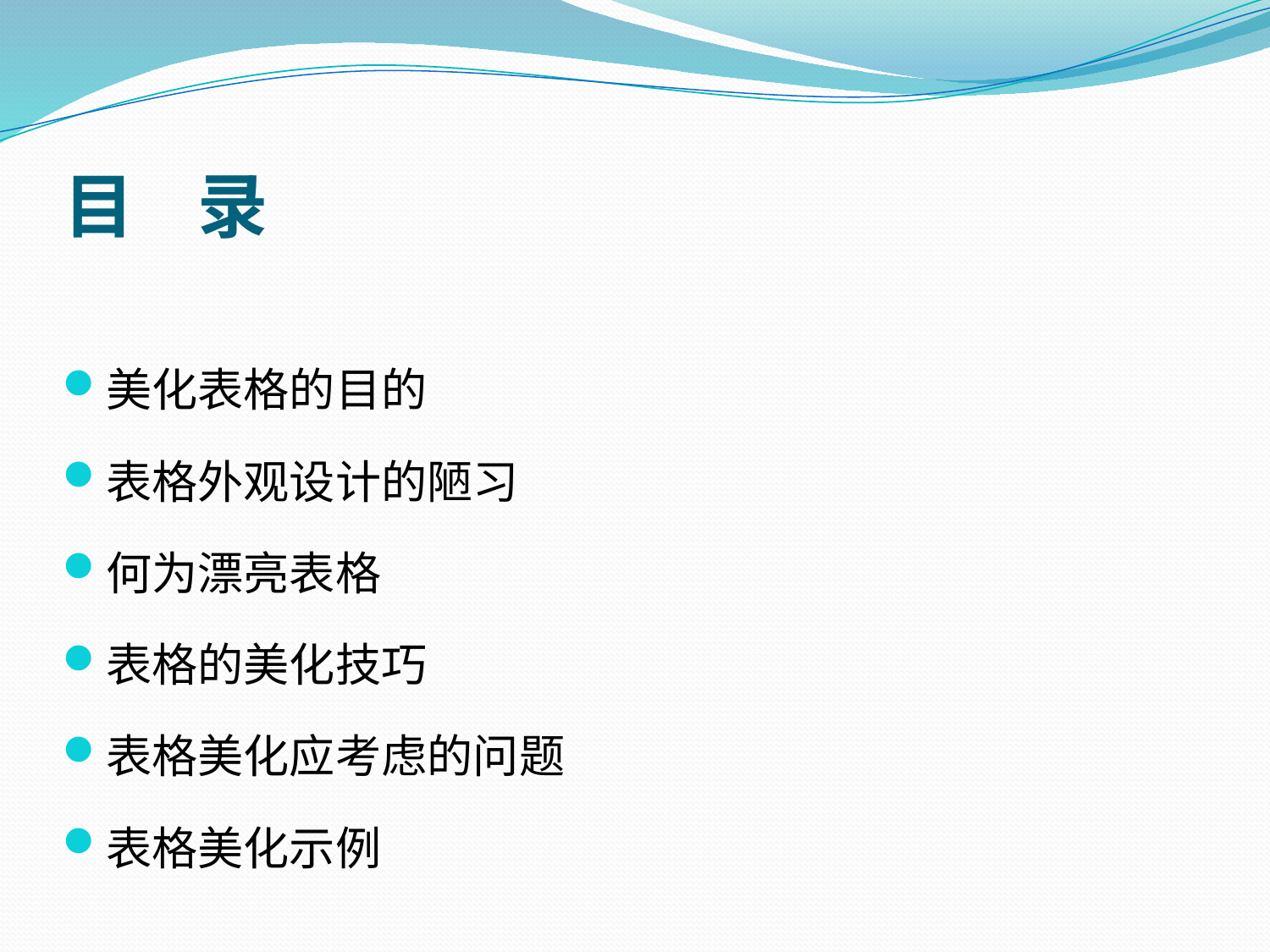

# 目    录
美化表格的目的
表格外观设计的陋习
何为漂亮表格
表格的美化技巧
表格美化应考虑的问题
表格美化示例